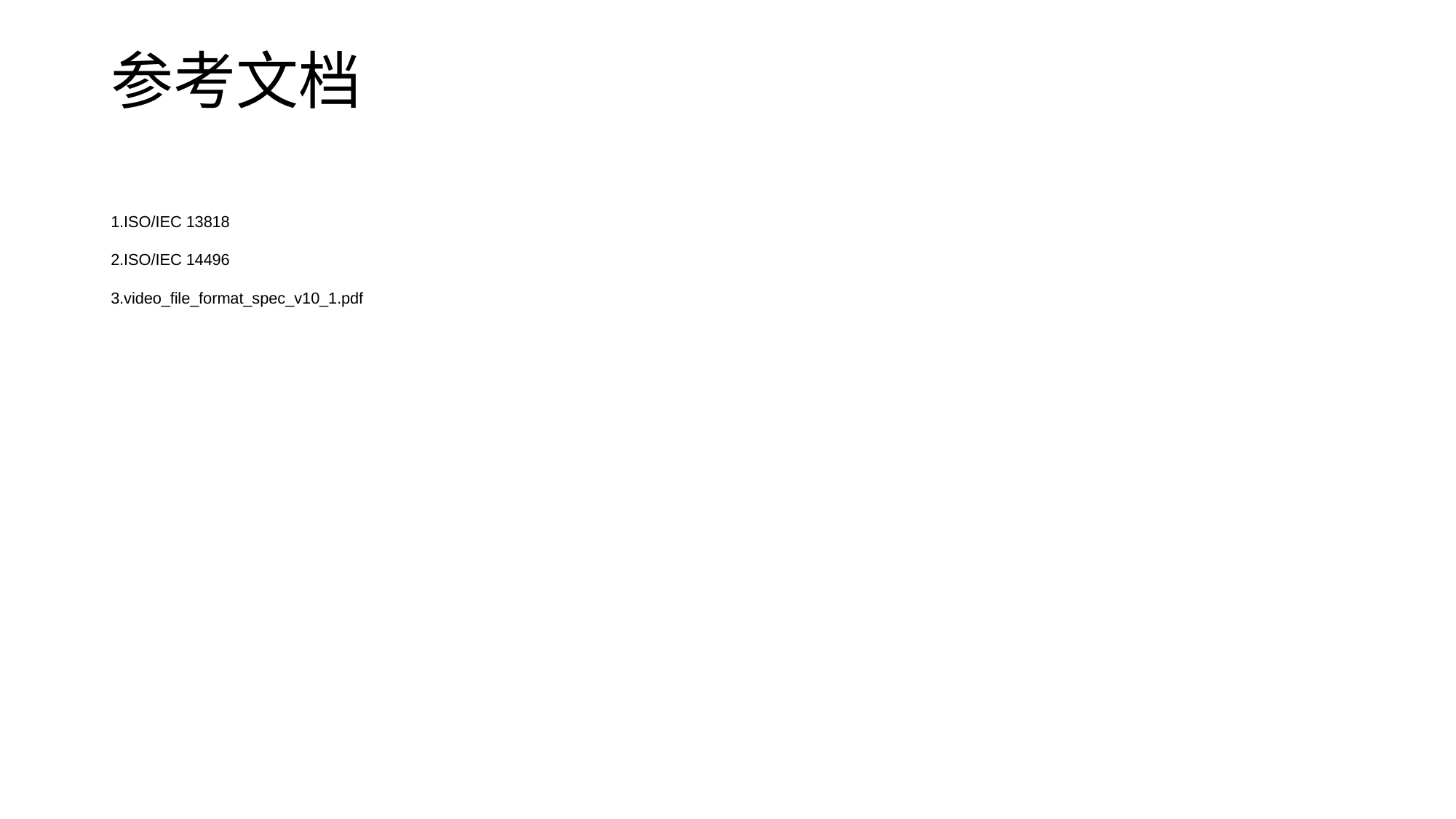

# 参考文档
1.ISO/IEC 13818
2.ISO/IEC 14496
3.video_file_format_spec_v10_1.pdf